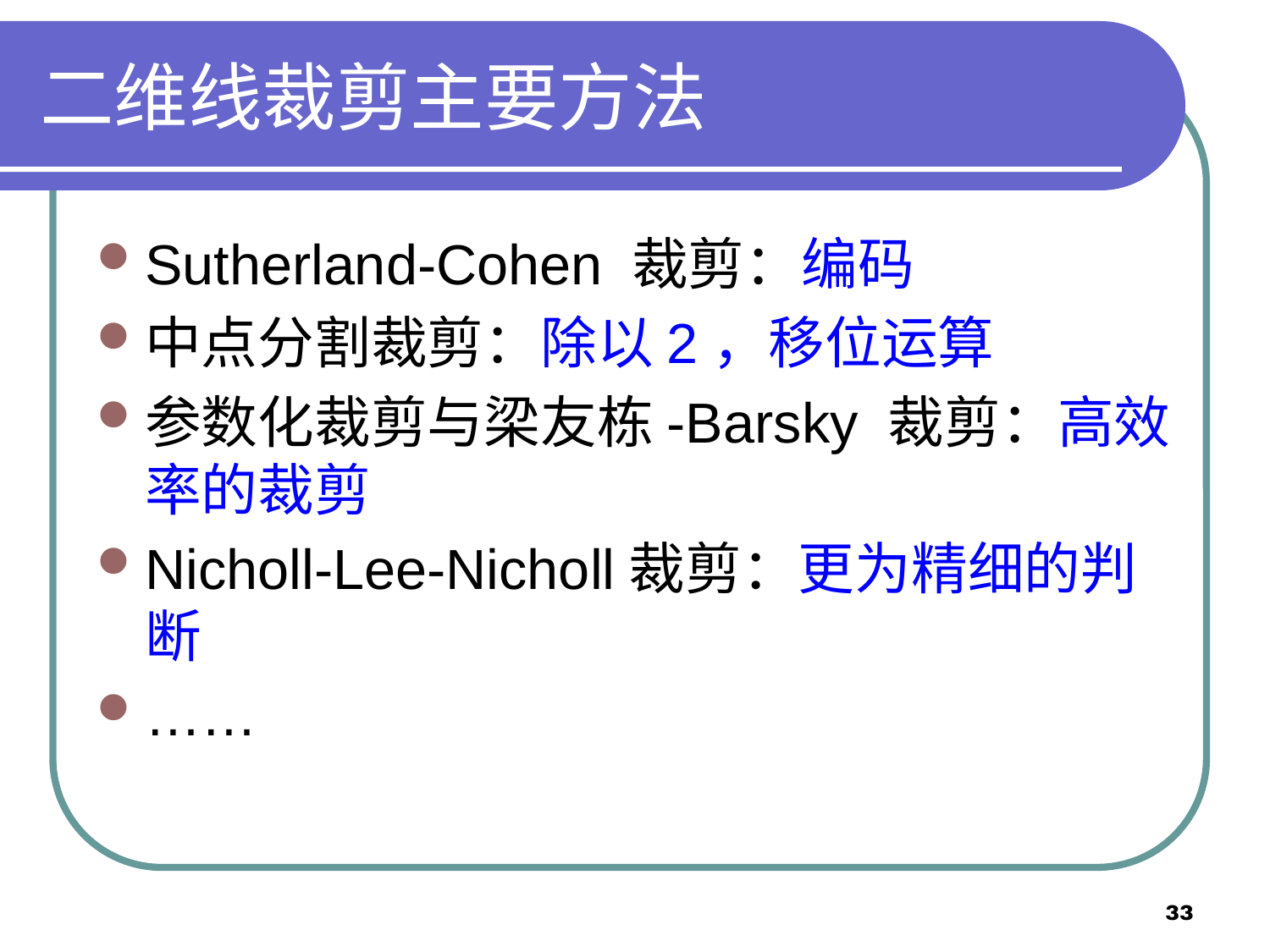

# 二维线裁剪主要方法
Sutherland-Cohen 裁剪：编码
中点分割裁剪：除以2，移位运算
参数化裁剪与梁友栋-Barsky 裁剪：高效率的裁剪
Nicholl-Lee-Nicholl裁剪：更为精细的判断
……
33